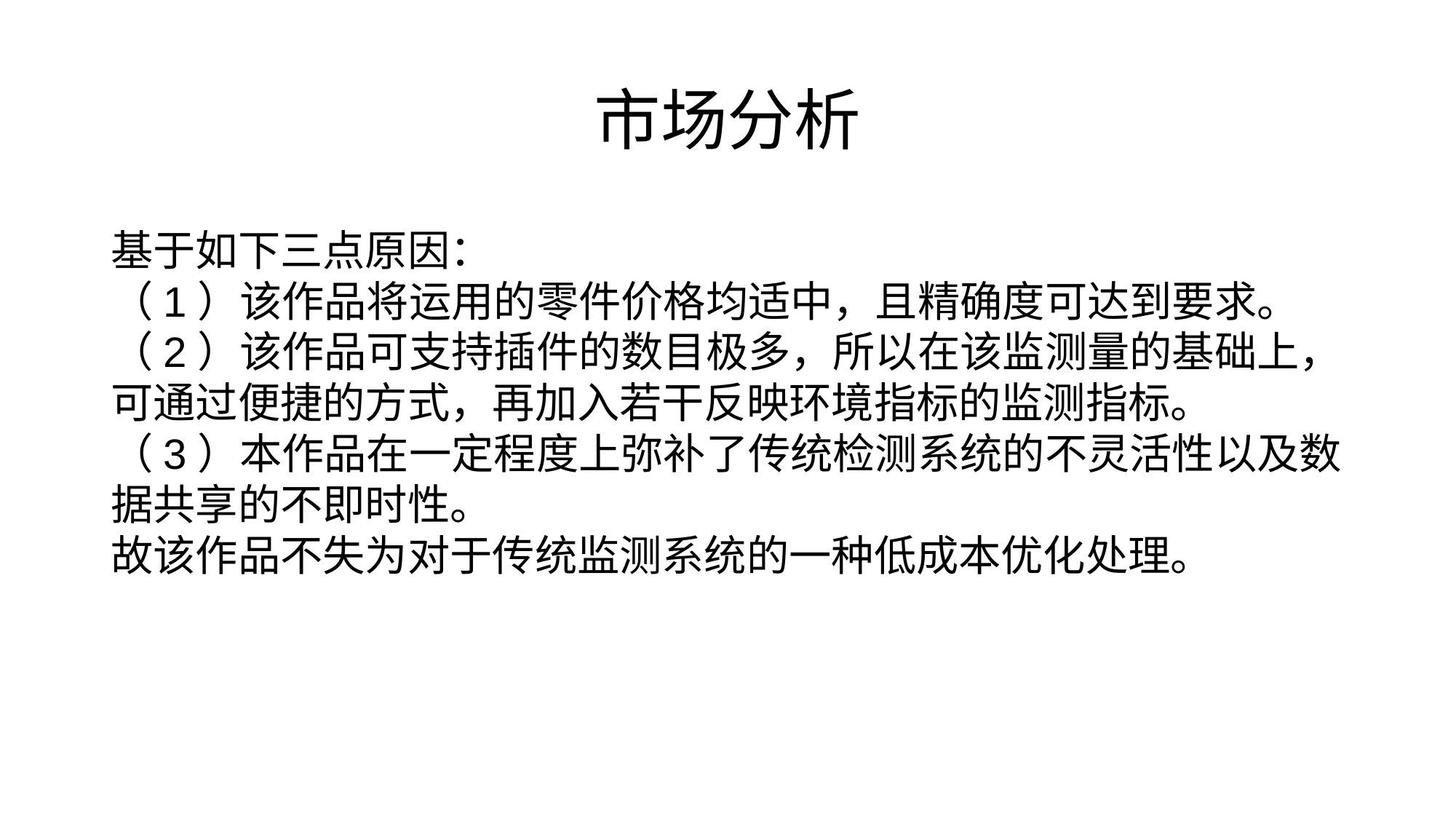

# 市场分析
基于如下三点原因：
（1）该作品将运用的零件价格均适中，且精确度可达到要求。
（2）该作品可支持插件的数目极多，所以在该监测量的基础上，可通过便捷的方式，再加入若干反映环境指标的监测指标。
（3）本作品在一定程度上弥补了传统检测系统的不灵活性以及数据共享的不即时性。
故该作品不失为对于传统监测系统的一种低成本优化处理。